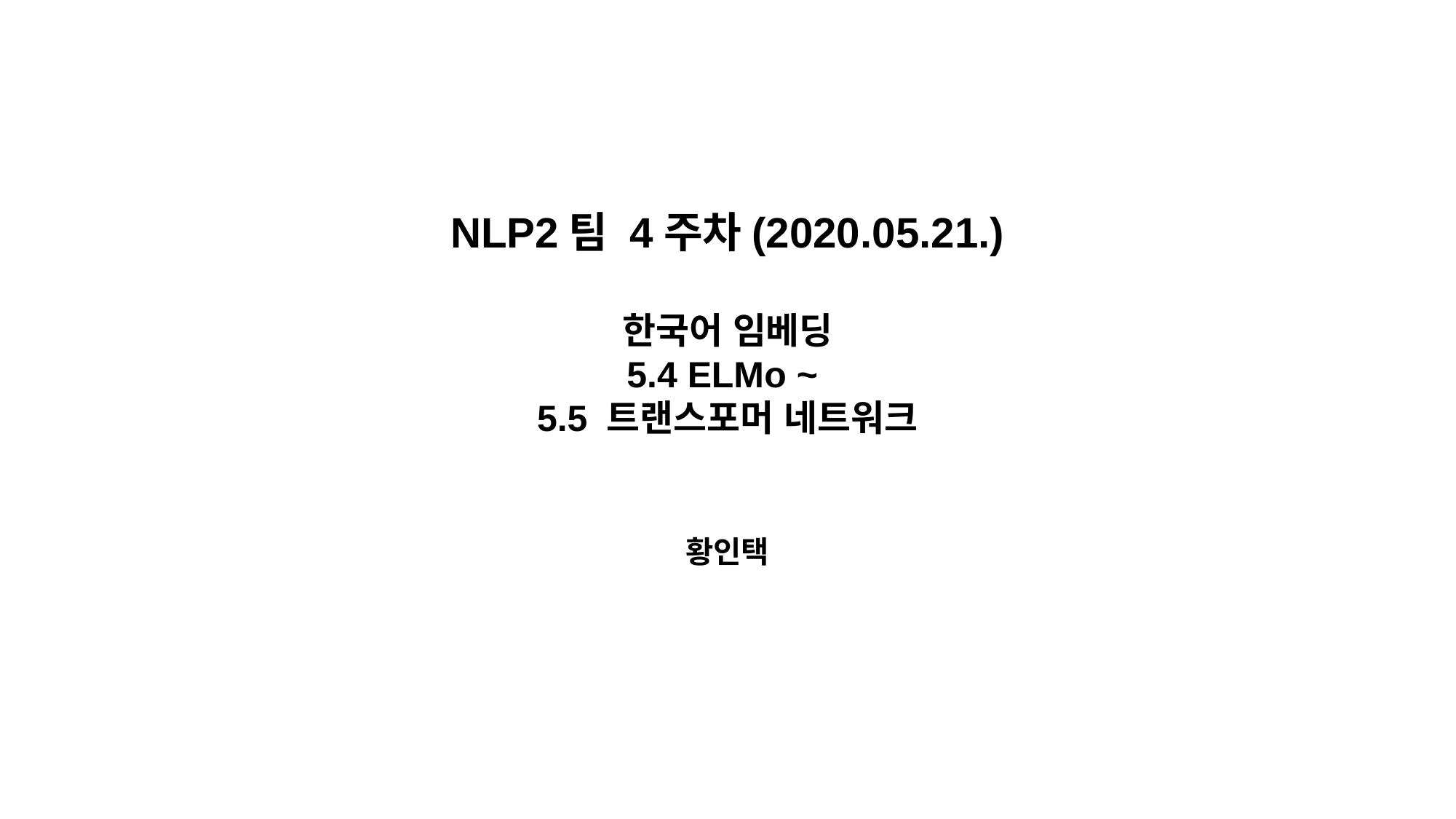

NLP2팀 4주차(2020.05.21.)

한국어 임베딩
5.4 ELMo ~
5.5 트랜스포머 네트워크

황인택